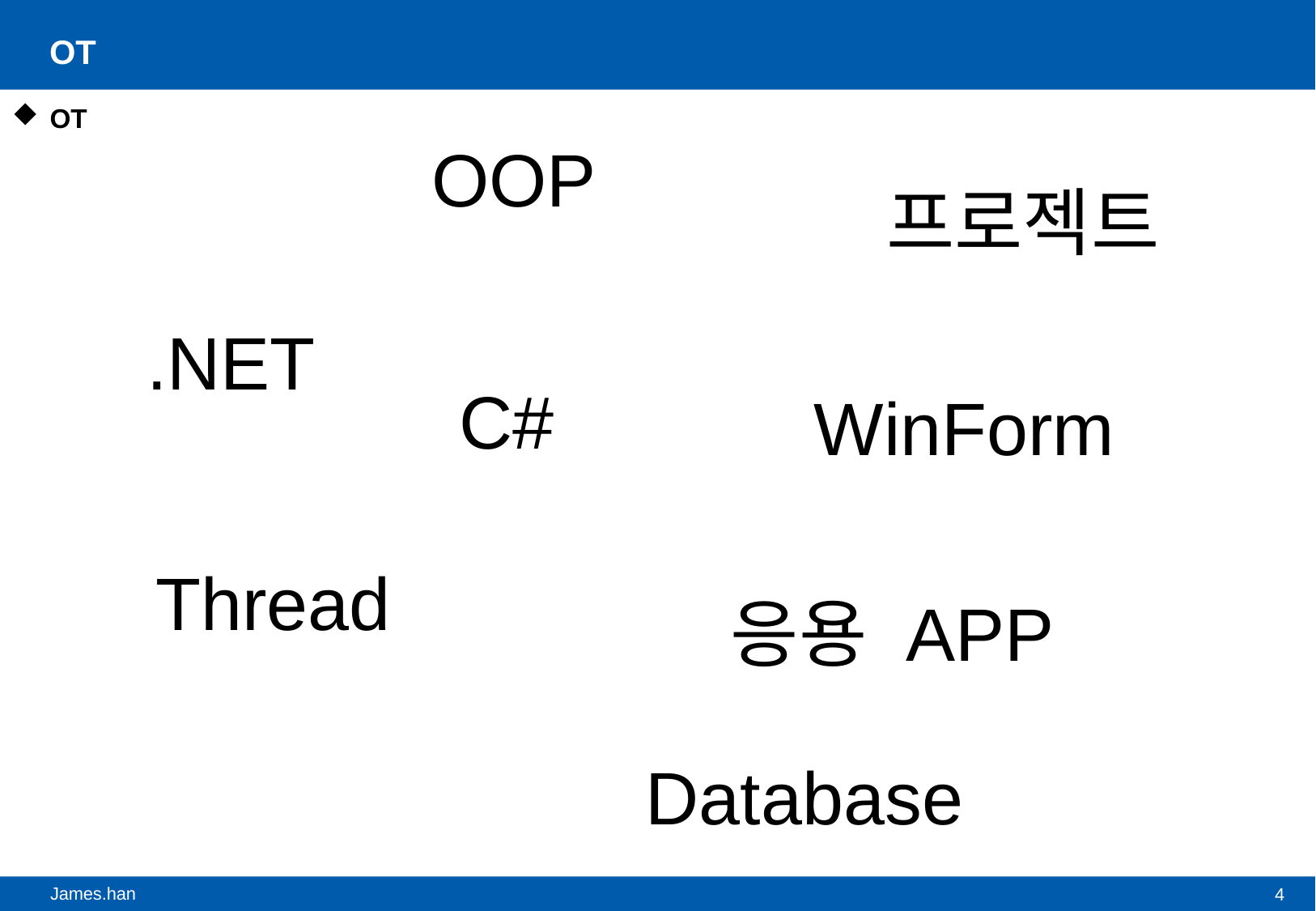

# OT
OT
OOP
프로젝트
.NET
C#
WinForm
Thread
응용 APP
Database
4